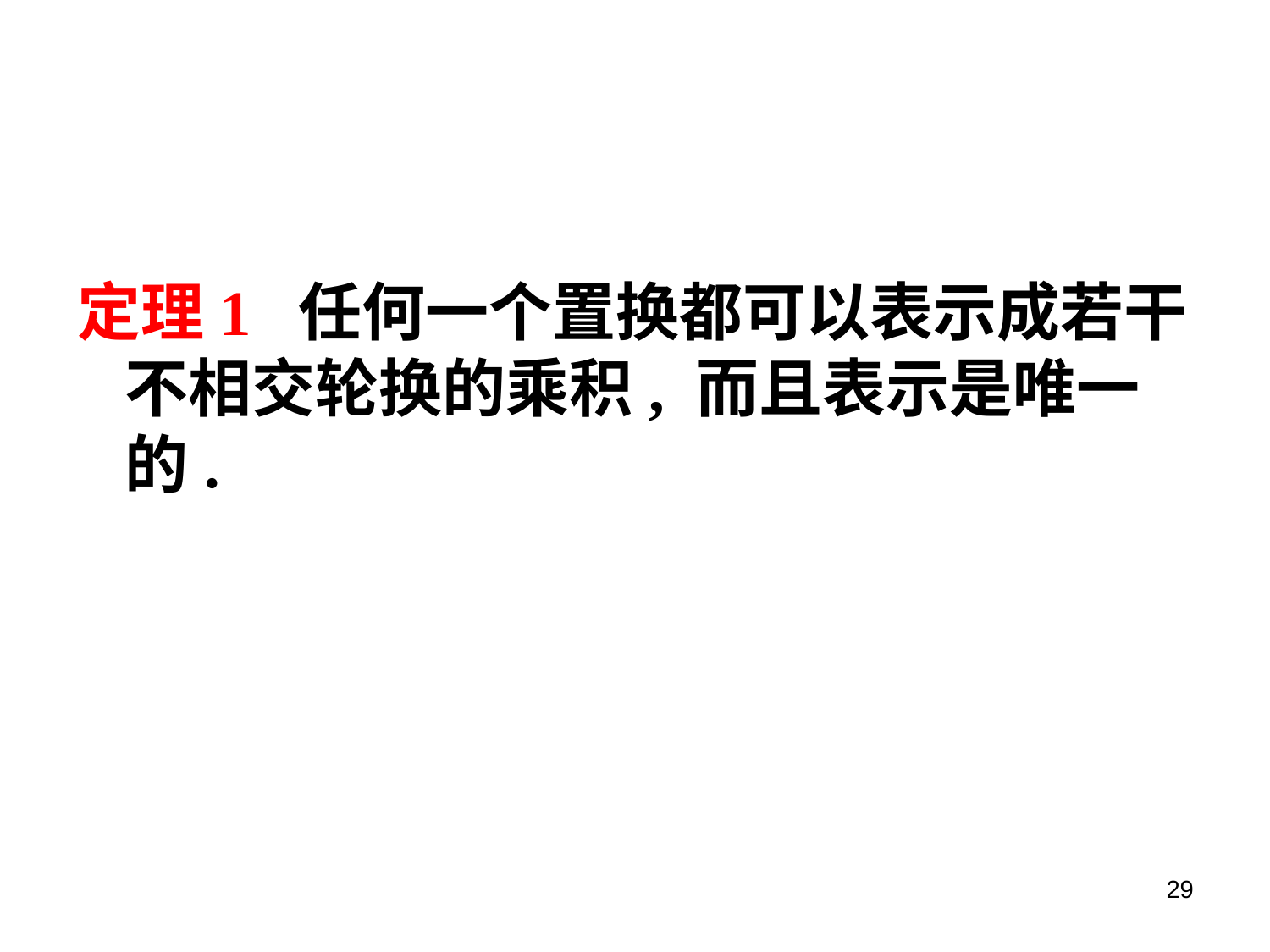

定理1  任何一个置换都可以表示成若干不相交轮换的乘积, 而且表示是唯一的.

29